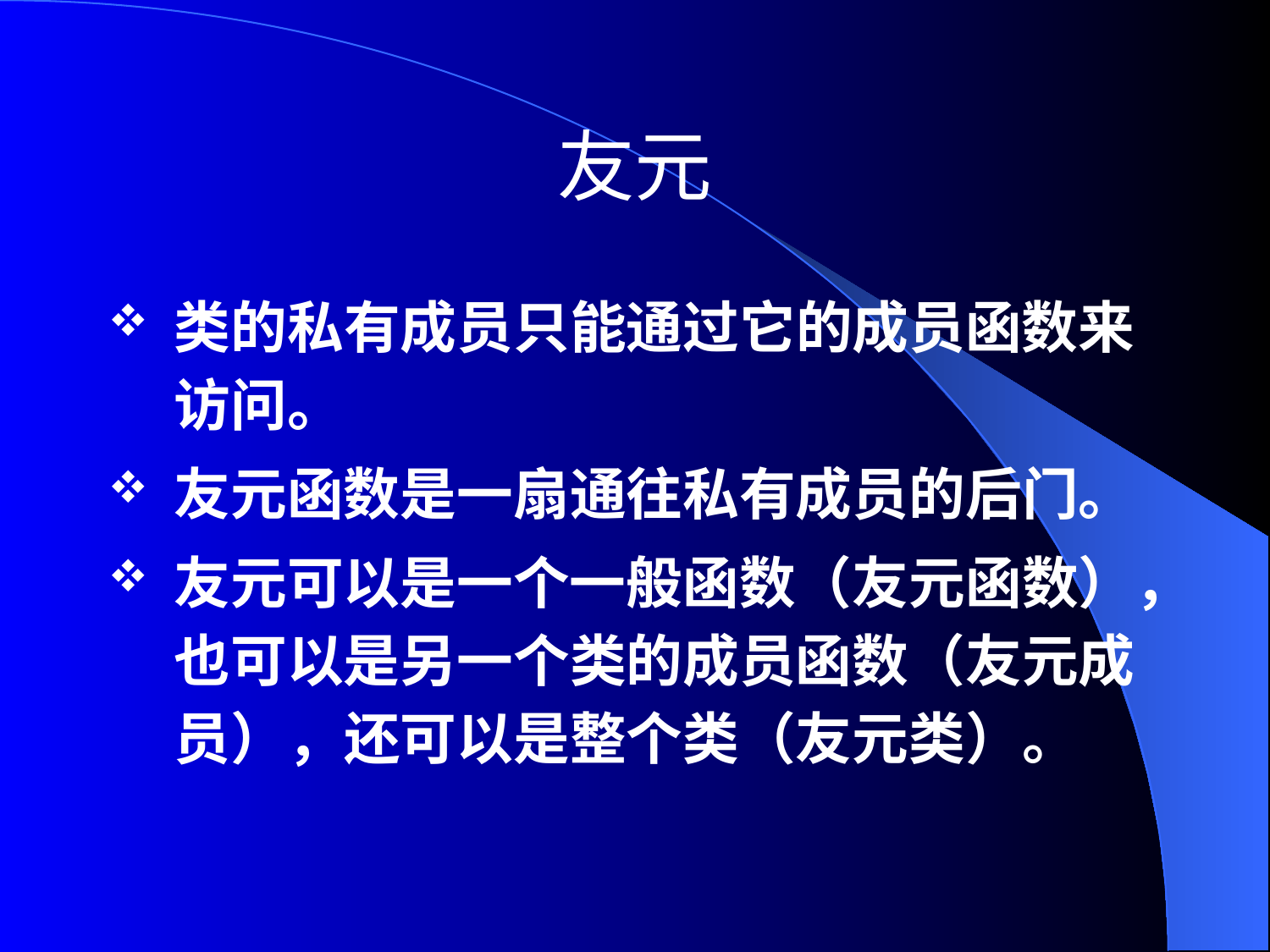

# 友元
类的私有成员只能通过它的成员函数来访问。
友元函数是一扇通往私有成员的后门。
友元可以是一个一般函数（友元函数），也可以是另一个类的成员函数（友元成员），还可以是整个类（友元类）。